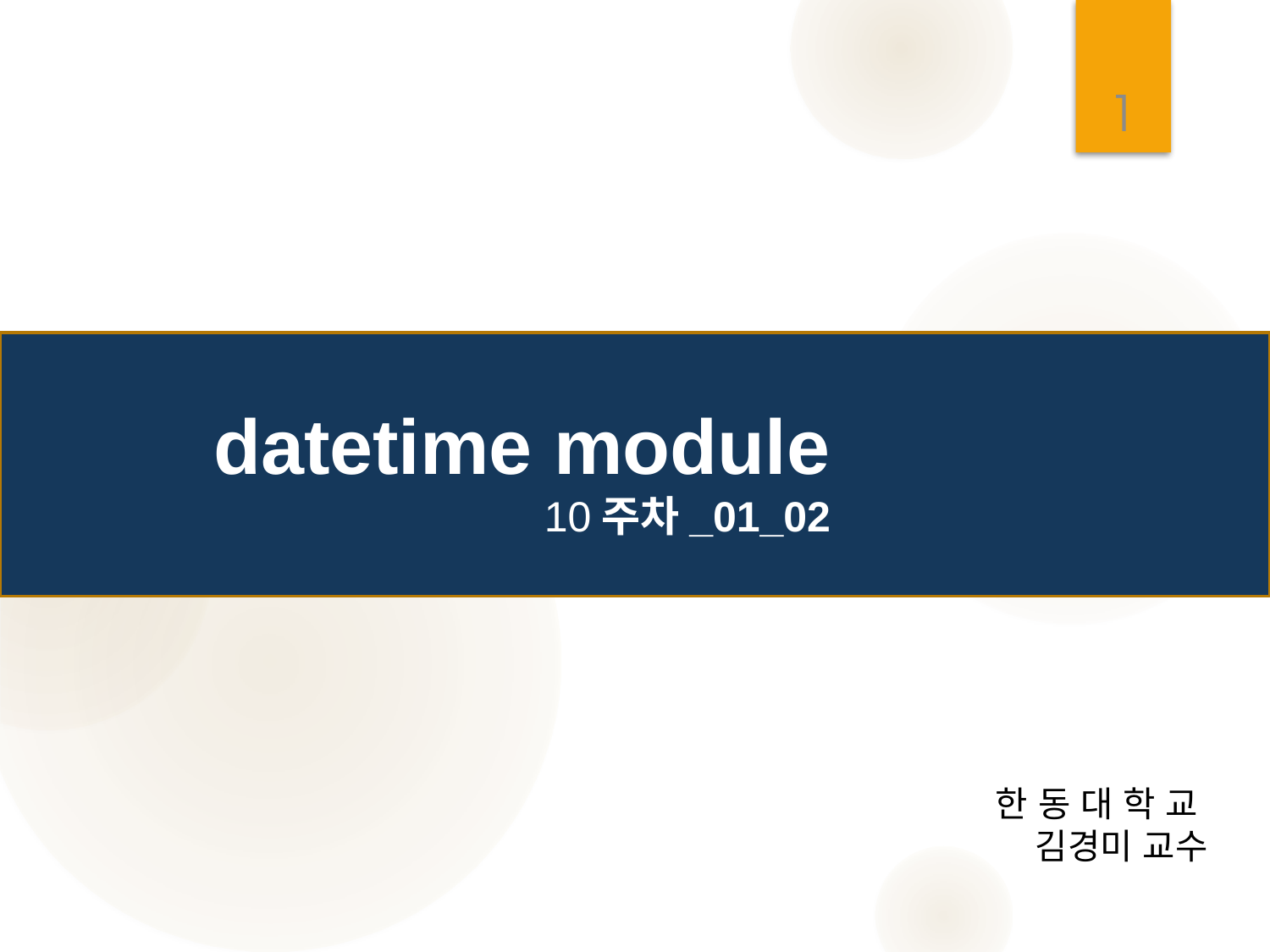

1

# datetime module 10주차_01_02
한 동 대 학 교
김경미 교수